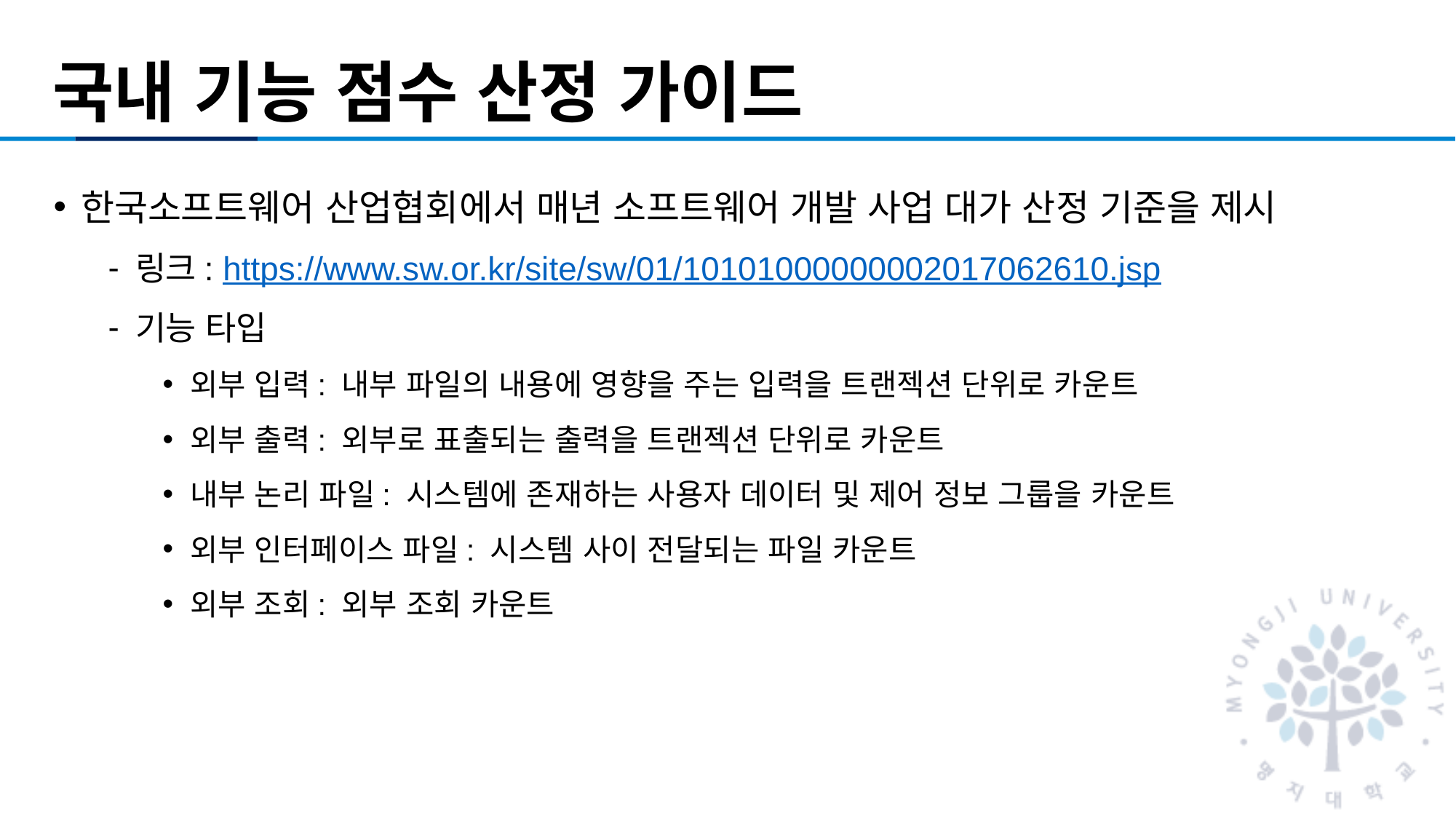

# 국내 기능 점수 산정 가이드
한국소프트웨어 산업협회에서 매년 소프트웨어 개발 사업 대가 산정 기준을 제시
링크: https://www.sw.or.kr/site/sw/01/10101000000002017062610.jsp
기능 타입
외부 입력: 내부 파일의 내용에 영향을 주는 입력을 트랜젝션 단위로 카운트
외부 출력: 외부로 표출되는 출력을 트랜젝션 단위로 카운트
내부 논리 파일: 시스템에 존재하는 사용자 데이터 및 제어 정보 그룹을 카운트
외부 인터페이스 파일: 시스템 사이 전달되는 파일 카운트
외부 조회: 외부 조회 카운트